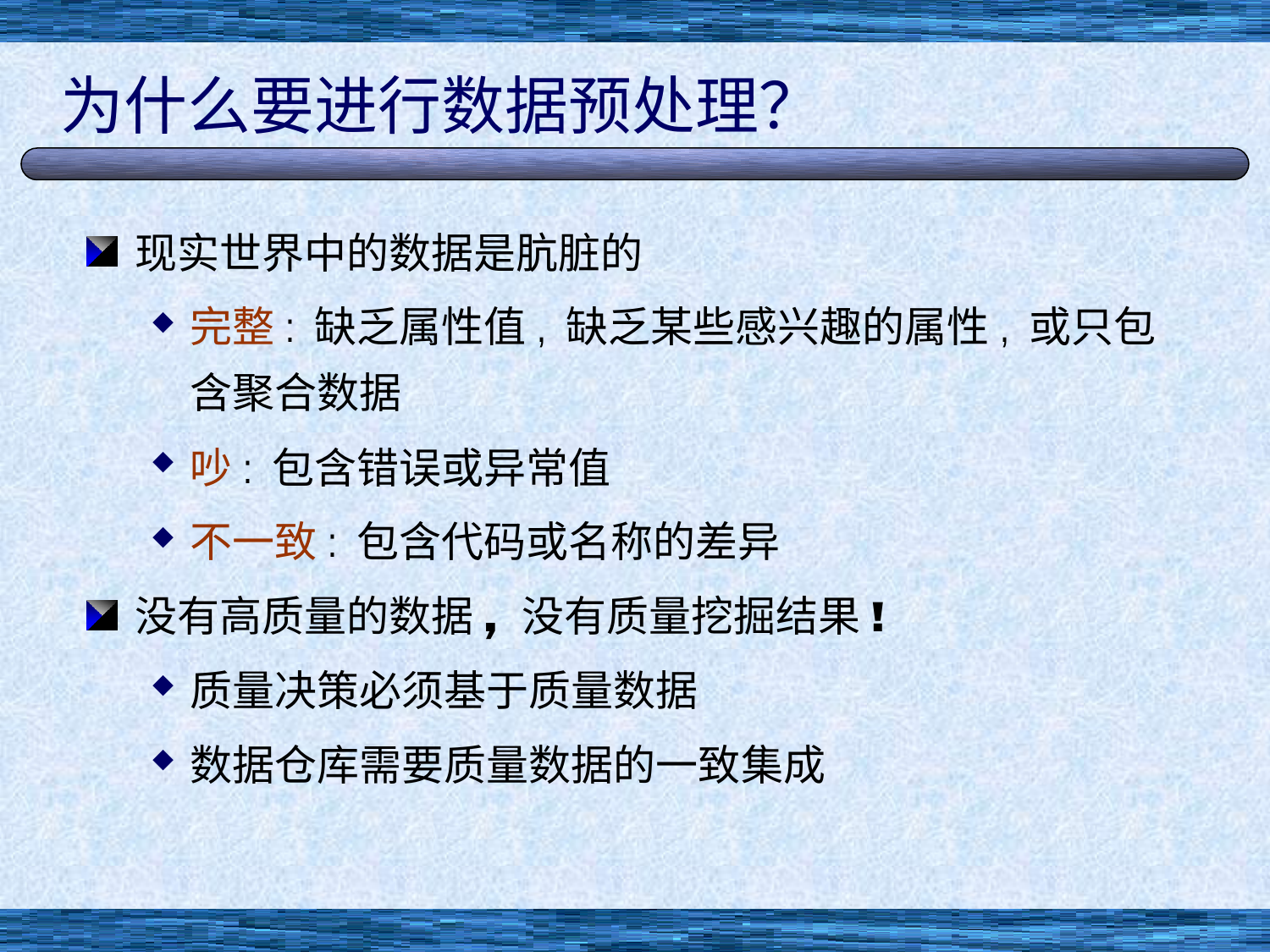

# 为什么要进行数据预处理？
现实世界中的数据是肮脏的
完整: 缺乏属性值, 缺乏某些感兴趣的属性, 或只包含聚合数据
吵: 包含错误或异常值
不一致: 包含代码或名称的差异
没有高质量的数据, 没有质量挖掘结果!
质量决策必须基于质量数据
数据仓库需要质量数据的一致集成